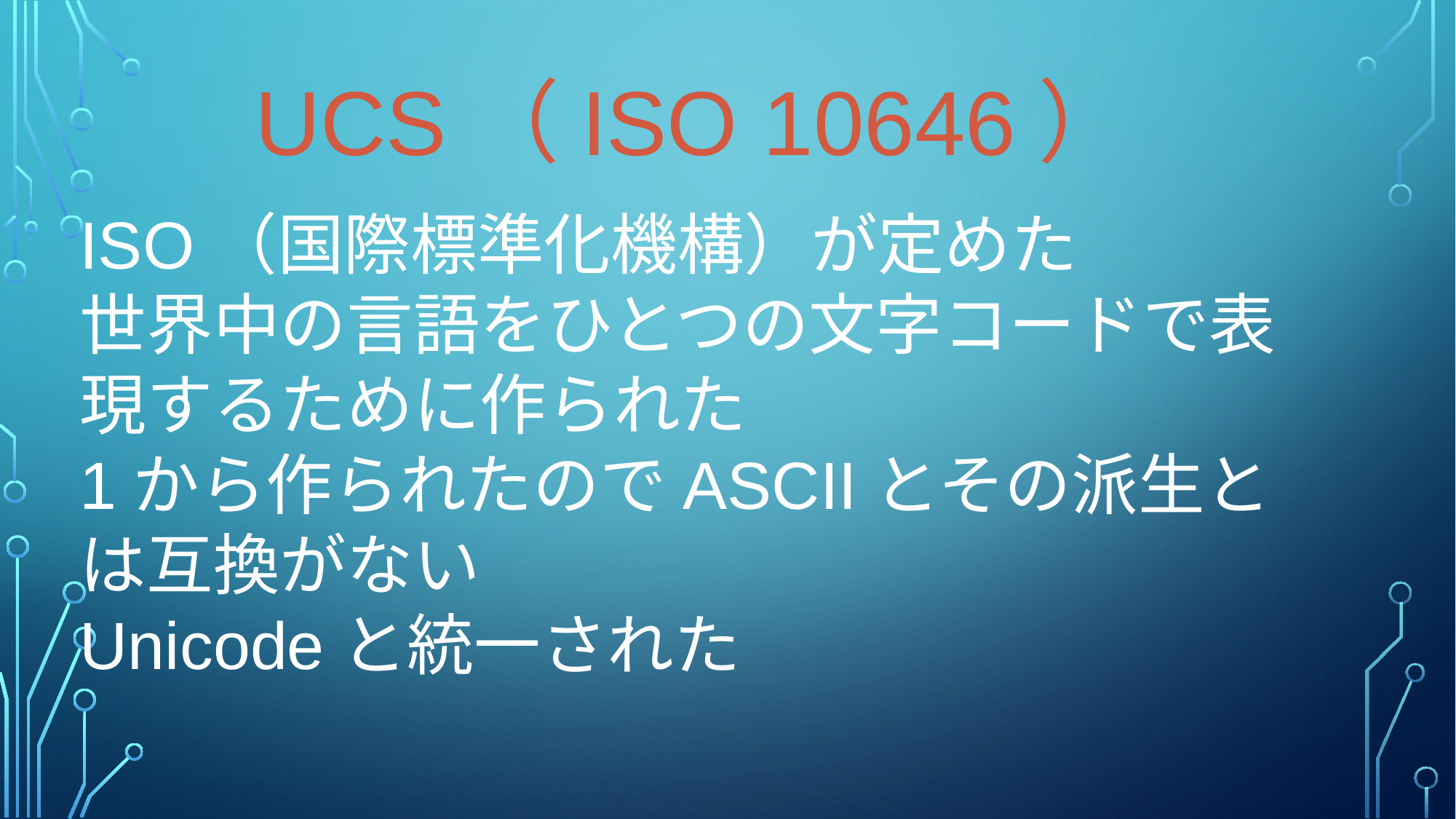

# UCS（ISO 10646）
ISO（国際標準化機構）が定めた
世界中の言語をひとつの文字コードで表現するために作られた
1から作られたのでASCIIとその派生とは互換がない
Unicodeと統一された